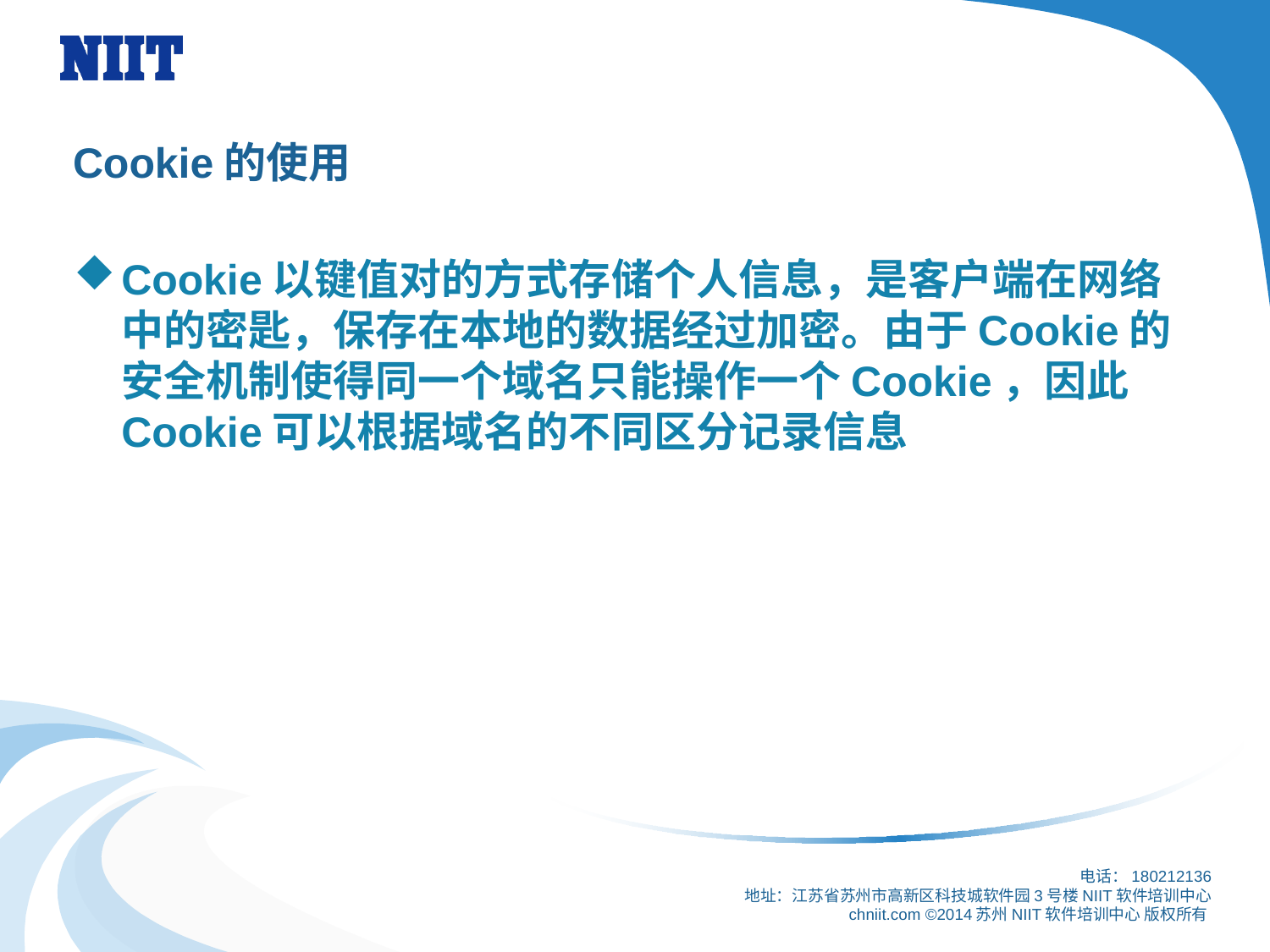

# Cookie的使用
Cookie以键值对的方式存储个人信息，是客户端在网络中的密匙，保存在本地的数据经过加密。由于Cookie的安全机制使得同一个域名只能操作一个Cookie，因此Cookie可以根据域名的不同区分记录信息